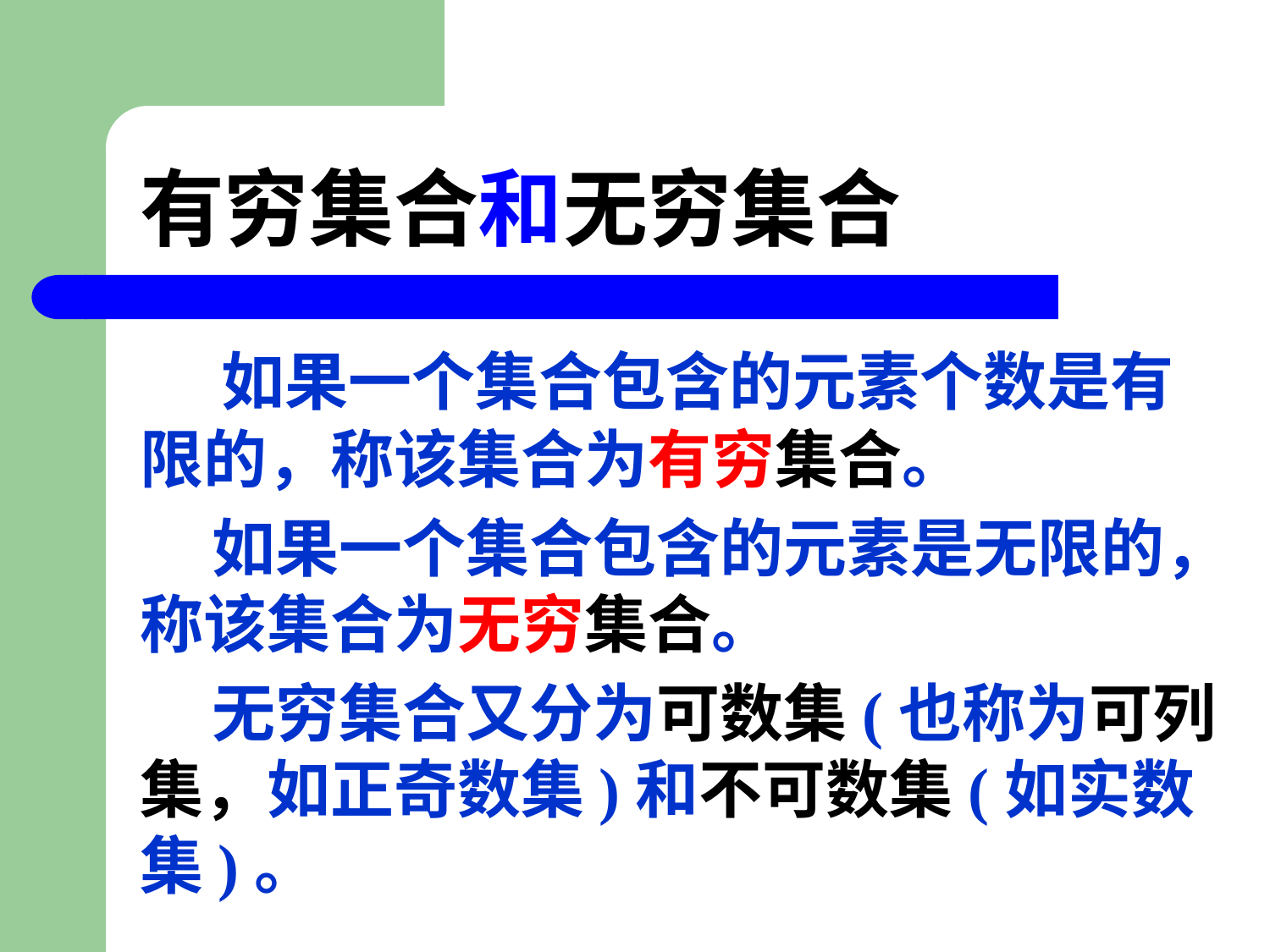

# 有穷集合和无穷集合
    如果一个集合包含的元素个数是有限的，称该集合为有穷集合。
    如果一个集合包含的元素是无限的，称该集合为无穷集合。
    无穷集合又分为可数集(也称为可列集，如正奇数集)和不可数集(如实数集)。